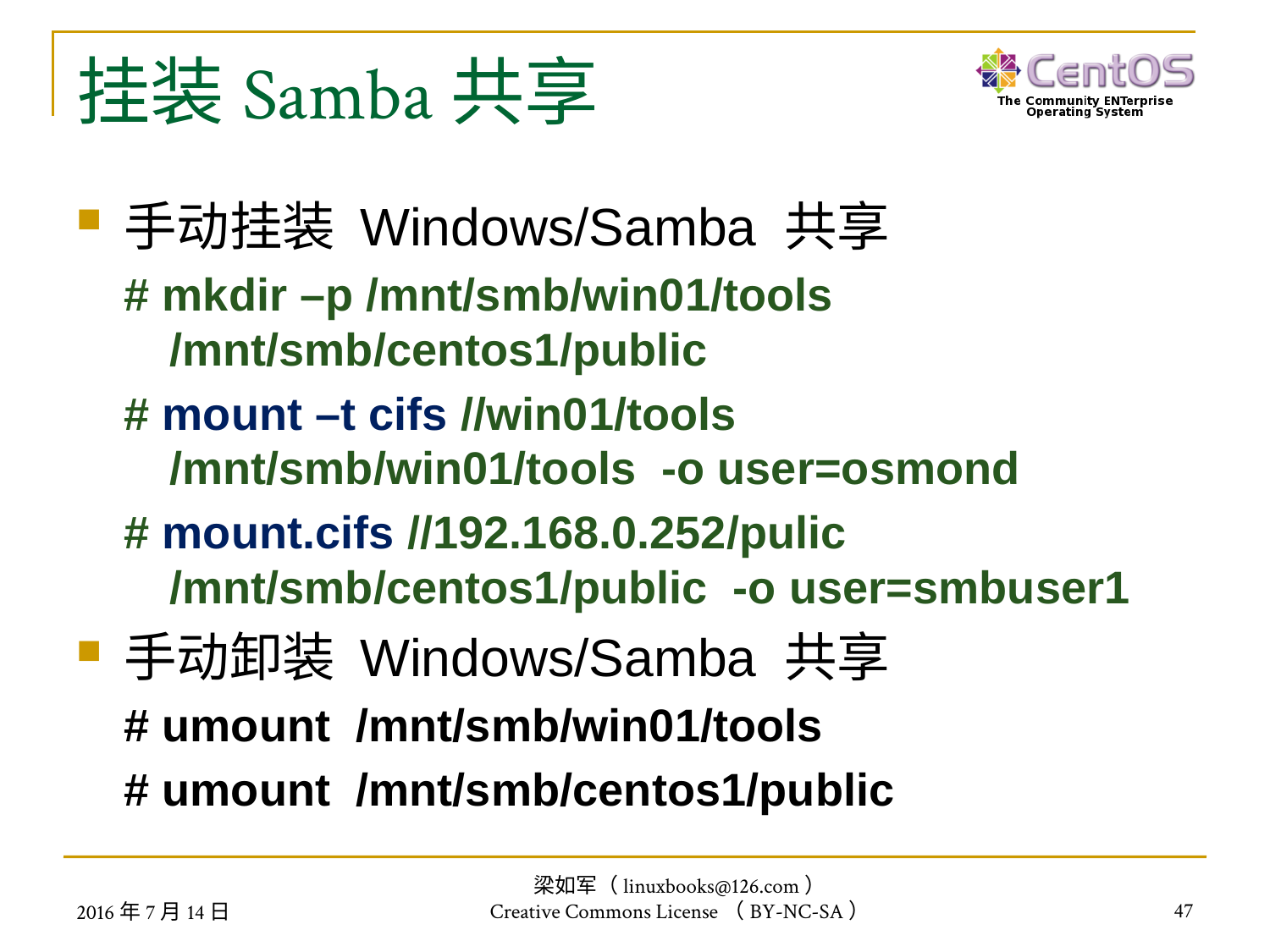

# 挂装Samba共享
手动挂装 Windows/Samba 共享
# mkdir –p /mnt/smb/win01/tools  /mnt/smb/centos1/public
# mount –t cifs //win01/tools  /mnt/smb/win01/tools  -o user=osmond
# mount.cifs //192.168.0.252/pulic  /mnt/smb/centos1/public  -o user=smbuser1
手动卸装 Windows/Samba 共享
# umount  /mnt/smb/win01/tools
# umount  /mnt/smb/centos1/public

梁如军（linuxbooks@126.com）
Creative Commons License（BY-NC-SA）
2016年7月14日
47